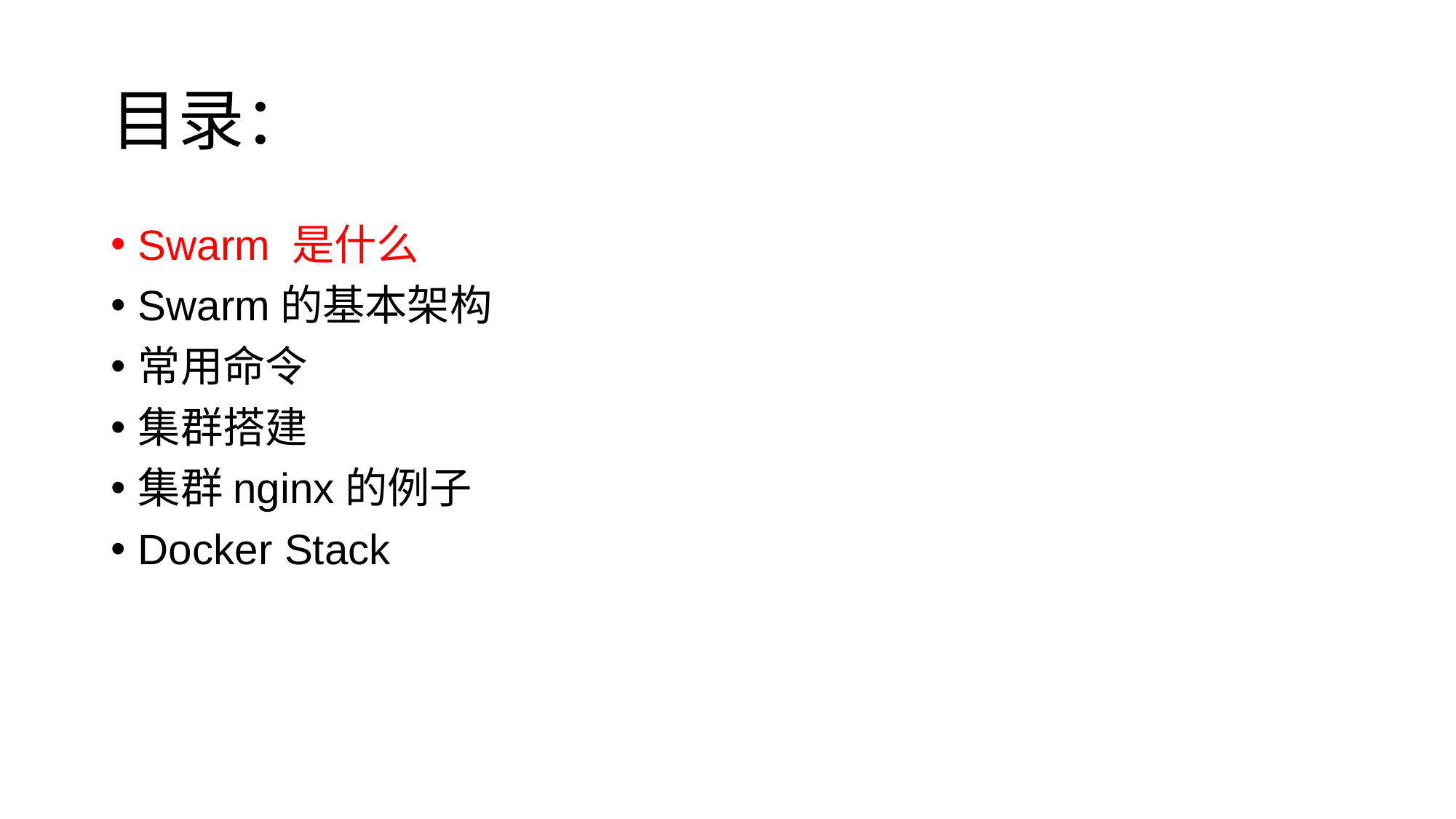

# 目录：
Swarm 是什么
Swarm的基本架构
常用命令
集群搭建
集群nginx的例子
Docker Stack